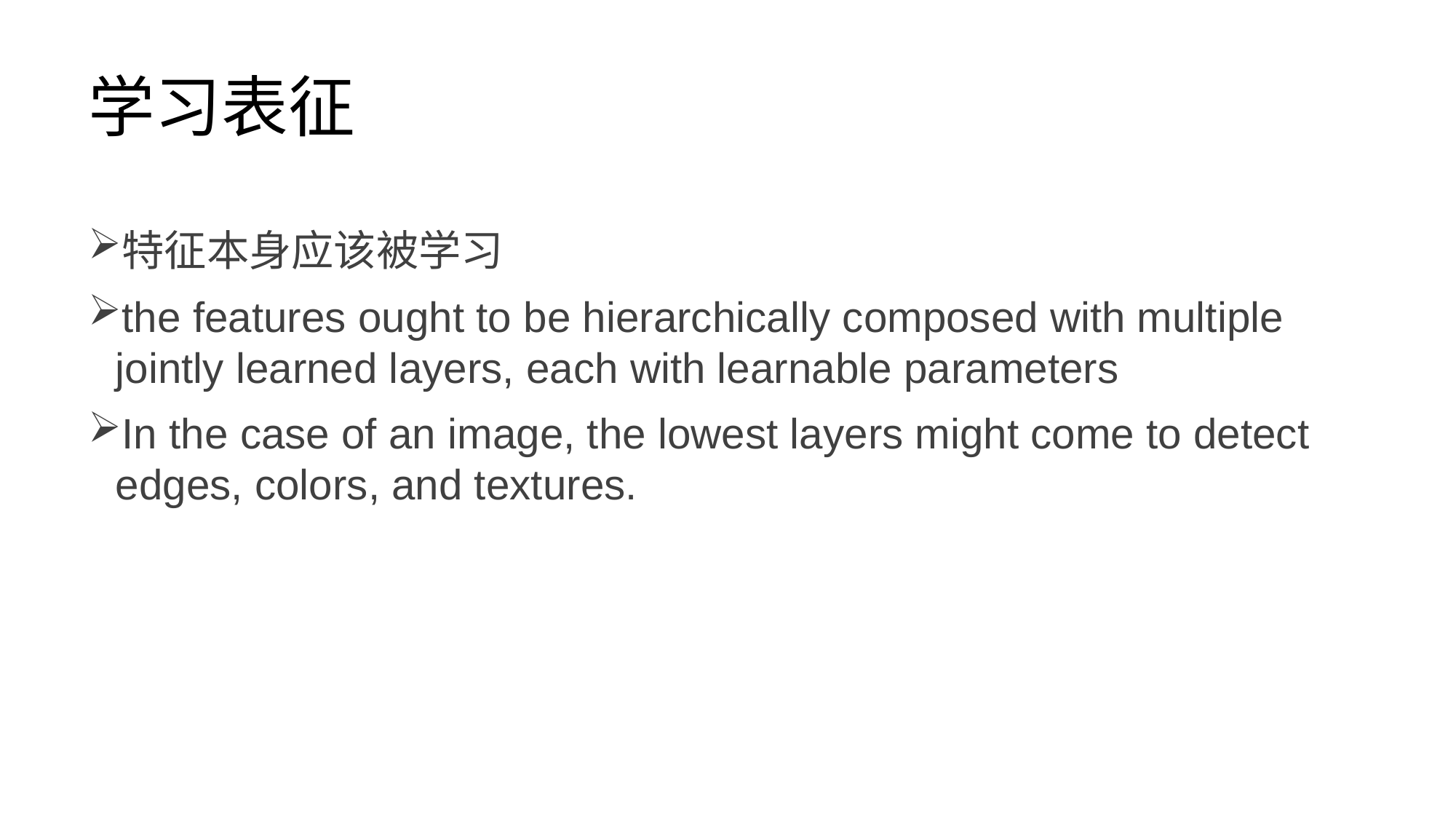

# 学习表征
特征本身应该被学习
the features ought to be hierarchically composed with multiple jointly learned layers, each with learnable parameters
In the case of an image, the lowest layers might come to detect edges, colors, and textures.